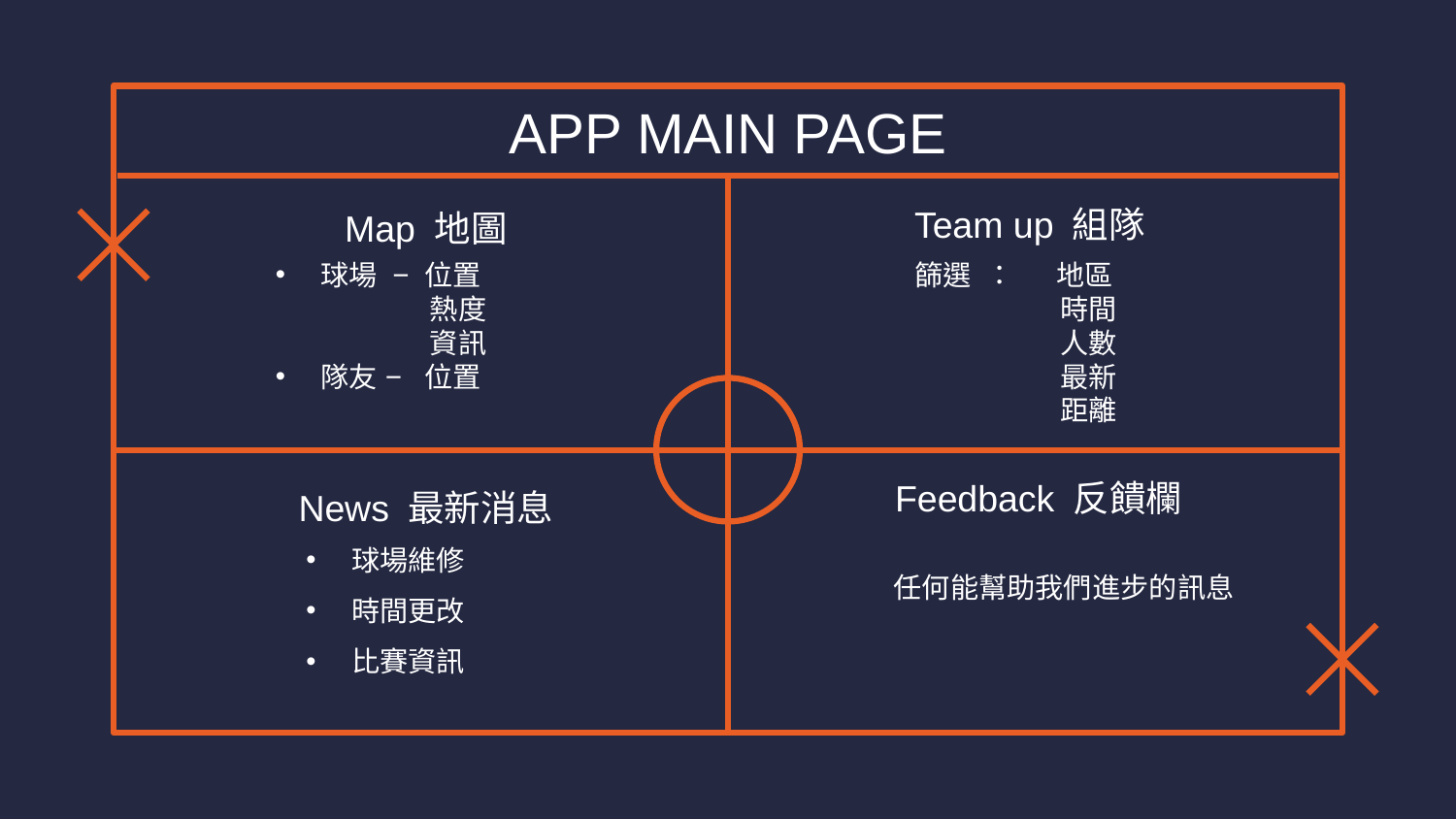

# APP MAIN PAGE
Team up 組隊
Map 地圖
球場  –  位置
                     熱度
                     資訊
隊友 –   位置

篩選  ：      地區
時間
人數
最新
距離

Feedback 反饋欄
News 最新消息
任何能幫助我們進步的訊息
球場維修
時間更改
比賽資訊